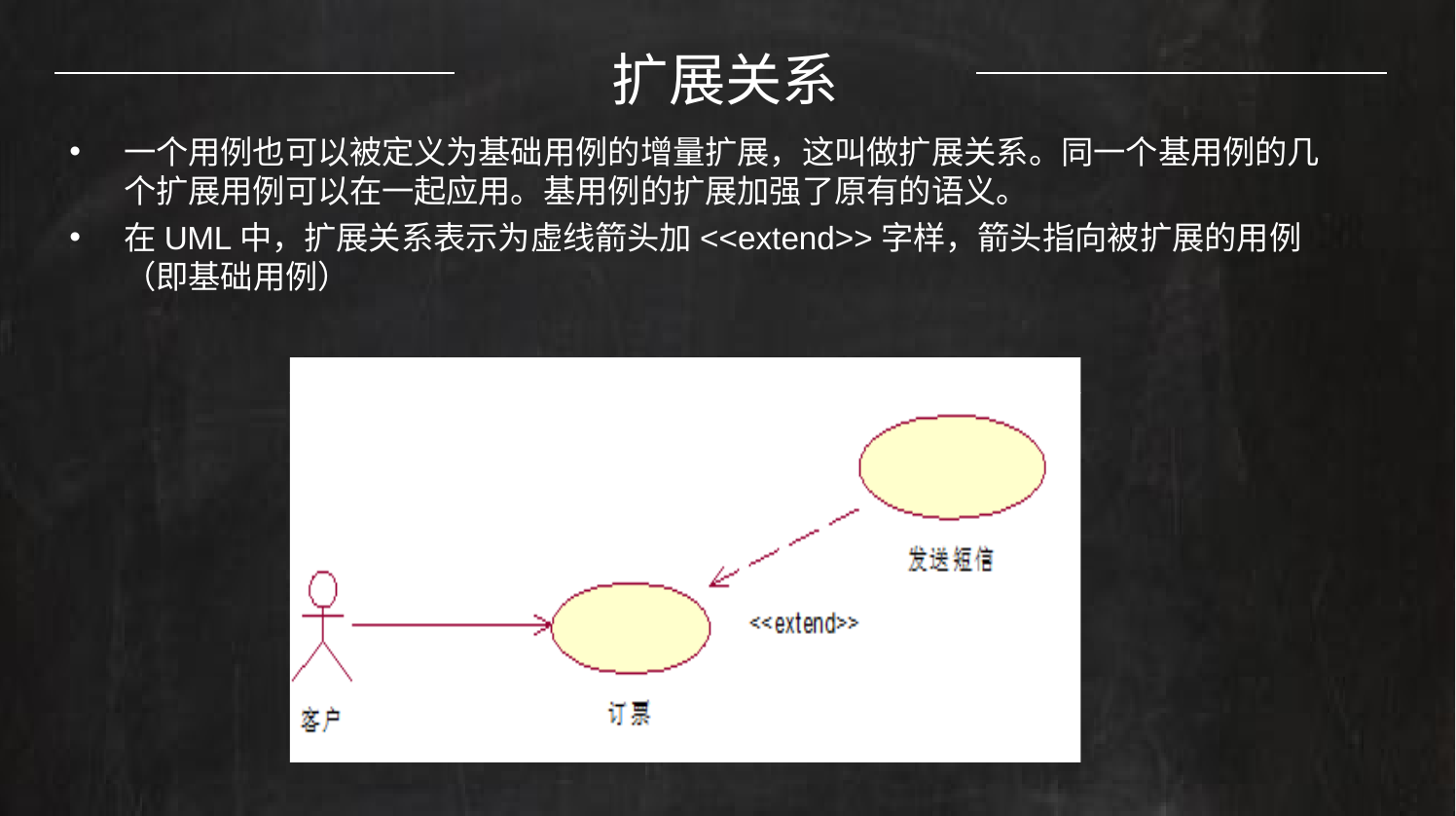

# 扩展关系

一个用例也可以被定义为基础用例的增量扩展，这叫做扩展关系。同一个基用例的几 个扩展用例可以在一起应用。基用例的扩展加强了原有的语义。
在UML中，扩展关系表示为虚线箭头加<<extend>>字样，箭头指向被扩展的用例
（即基础用例）